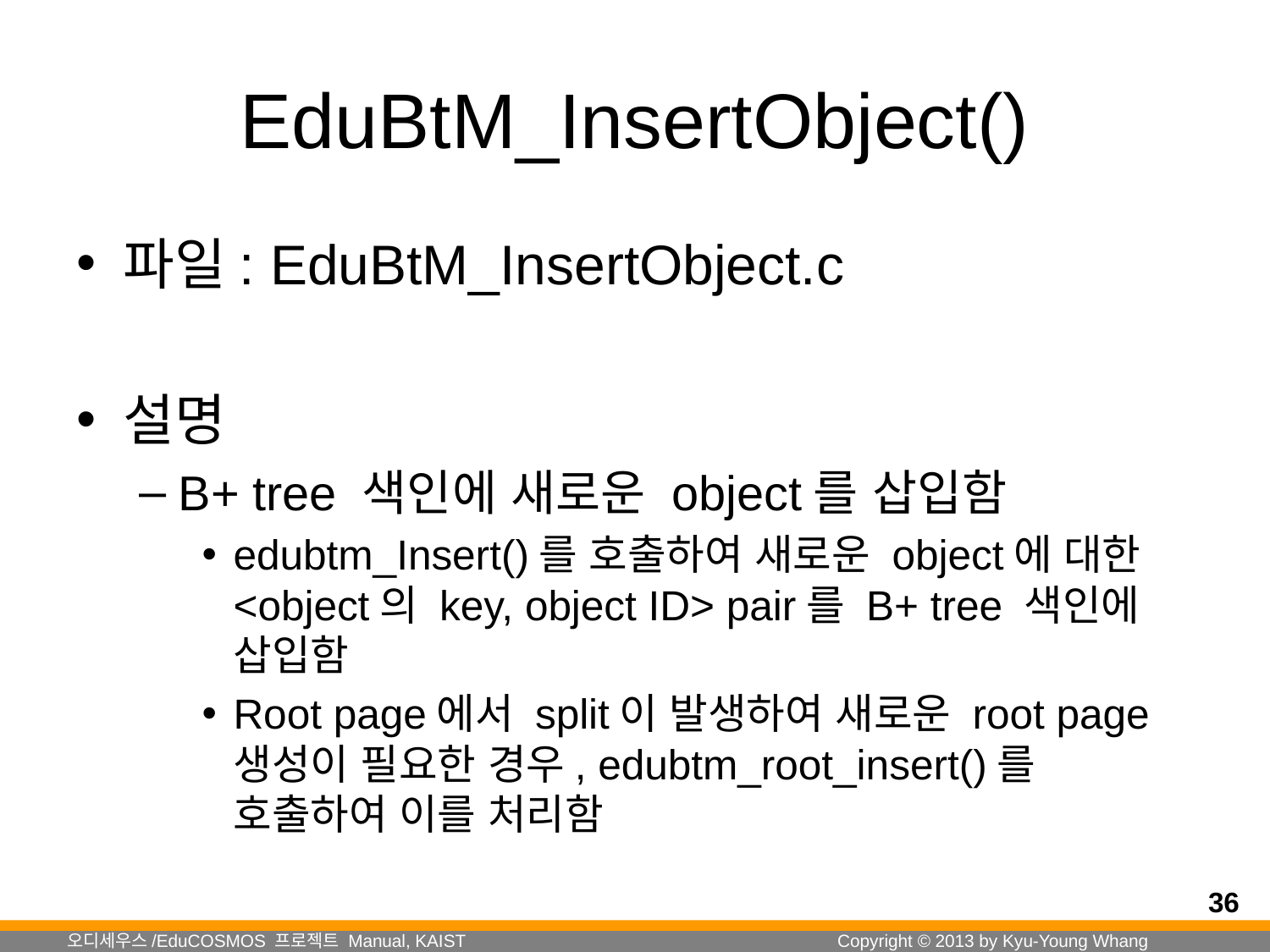

# EduBtM_InsertObject()
파일: EduBtM_InsertObject.c

설명
B+ tree 색인에 새로운 object를 삽입함
edubtm_Insert()를 호출하여 새로운 object에 대한 <object의 key, object ID> pair를 B+ tree 색인에 삽입함
Root page에서 split이 발생하여 새로운 root page 생성이 필요한 경우, edubtm_root_insert()를 호출하여 이를 처리함